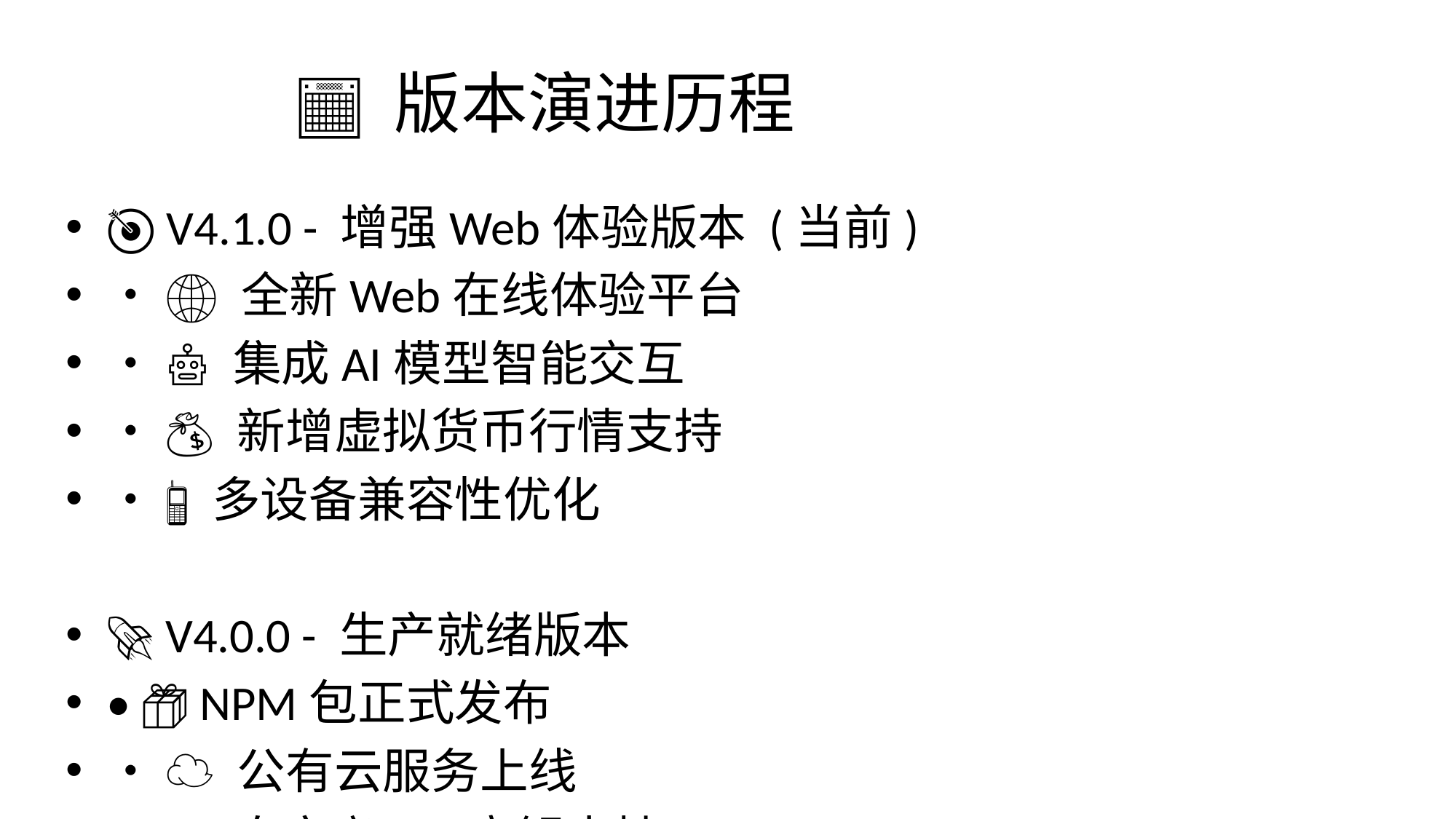

# 📅 版本演进历程
🎯 V4.1.0 - 增强Web体验版本 (当前)
• 🌐 全新Web在线体验平台
• 🤖 集成AI模型智能交互
• 💰 新增虚拟货币行情支持
• 📱 多设备兼容性优化

🚀 V4.0.0 - 生产就绪版本
• 📦 NPM包正式发布
• ☁️ 公有云服务上线
• 🔑 自定义API密钥支持
• 🌊 Streamable HTTP协议

🔧 V3.0.0 - 功能完善版本
• 🛠️ 16个专业金融工具
• 🌍 国际化市场支持
• 📊 技术指标计算引擎
• 🏗️ 模块化架构设计

💡 未来规划
• 更多技术指标 • AI智能分析
• 实时推送服务 • 移动端适配